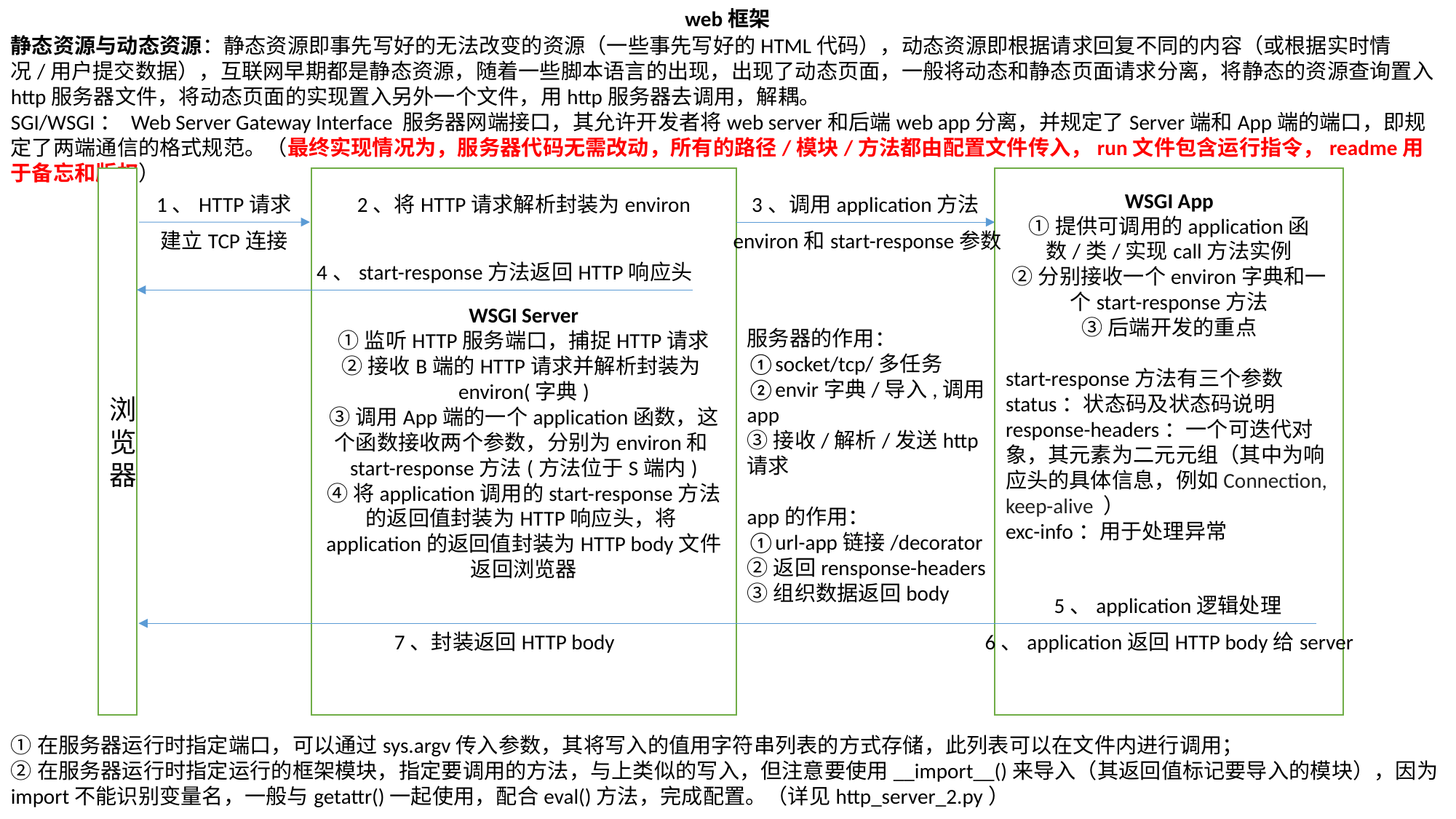

web框架
静态资源与动态资源：静态资源即事先写好的无法改变的资源（一些事先写好的HTML代码），动态资源即根据请求回复不同的内容（或根据实时情况/用户提交数据），互联网早期都是静态资源，随着一些脚本语言的出现，出现了动态页面，一般将动态和静态页面请求分离，将静态的资源查询置入http服务器文件，将动态页面的实现置入另外一个文件，用http服务器去调用，解耦。
SGI/WSGI： Web Server Gateway Interface 服务器网端接口，其允许开发者将web server和后端web app分离，并规定了Server端和App端的端口，即规定了两端通信的格式规范。（最终实现情况为，服务器代码无需改动，所有的路径/模块/方法都由配置文件传入，run文件包含运行指令，readme用于备忘和版权）
浏览器
WSGI Server
①监听HTTP服务端口，捕捉HTTP请求
②接收B端的HTTP请求并解析封装为environ(字典)
③调用App端的一个application函数，这个函数接收两个参数，分别为environ和start-response方法(方法位于S端内)
④将application调用的start-response方法的返回值封装为HTTP响应头，将application的返回值封装为HTTP body文件返回浏览器
WSGI App
①提供可调用的application函数/类/实现call方法实例
②分别接收一个environ字典和一个start-response方法
③后端开发的重点

start-response方法有三个参数
status：状态码及状态码说明
response-headers：一个可迭代对象，其元素为二元元组（其中为响应头的具体信息，例如Connection, keep-alive ）
exc-info：用于处理异常

3、调用application方法
1、HTTP请求
2、将HTTP请求解析封装为environ
environ和start-response参数
建立TCP连接
4、start-response方法返回HTTP响应头
服务器的作用：
①socket/tcp/多任务
②envir字典/导入,调用app
③接收/解析/发送http请求

app的作用：
①url-app链接/decorator
②返回rensponse-headers
③组织数据返回body
5、application逻辑处理
7、封装返回HTTP body
6、application返回HTTP body给server
①在服务器运行时指定端口，可以通过sys.argv传入参数，其将写入的值用字符串列表的方式存储，此列表可以在文件内进行调用；
②在服务器运行时指定运行的框架模块，指定要调用的方法，与上类似的写入，但注意要使用__import__()来导入（其返回值标记要导入的模块），因为import不能识别变量名，一般与getattr()一起使用，配合eval()方法，完成配置。（详见http_server_2.py）